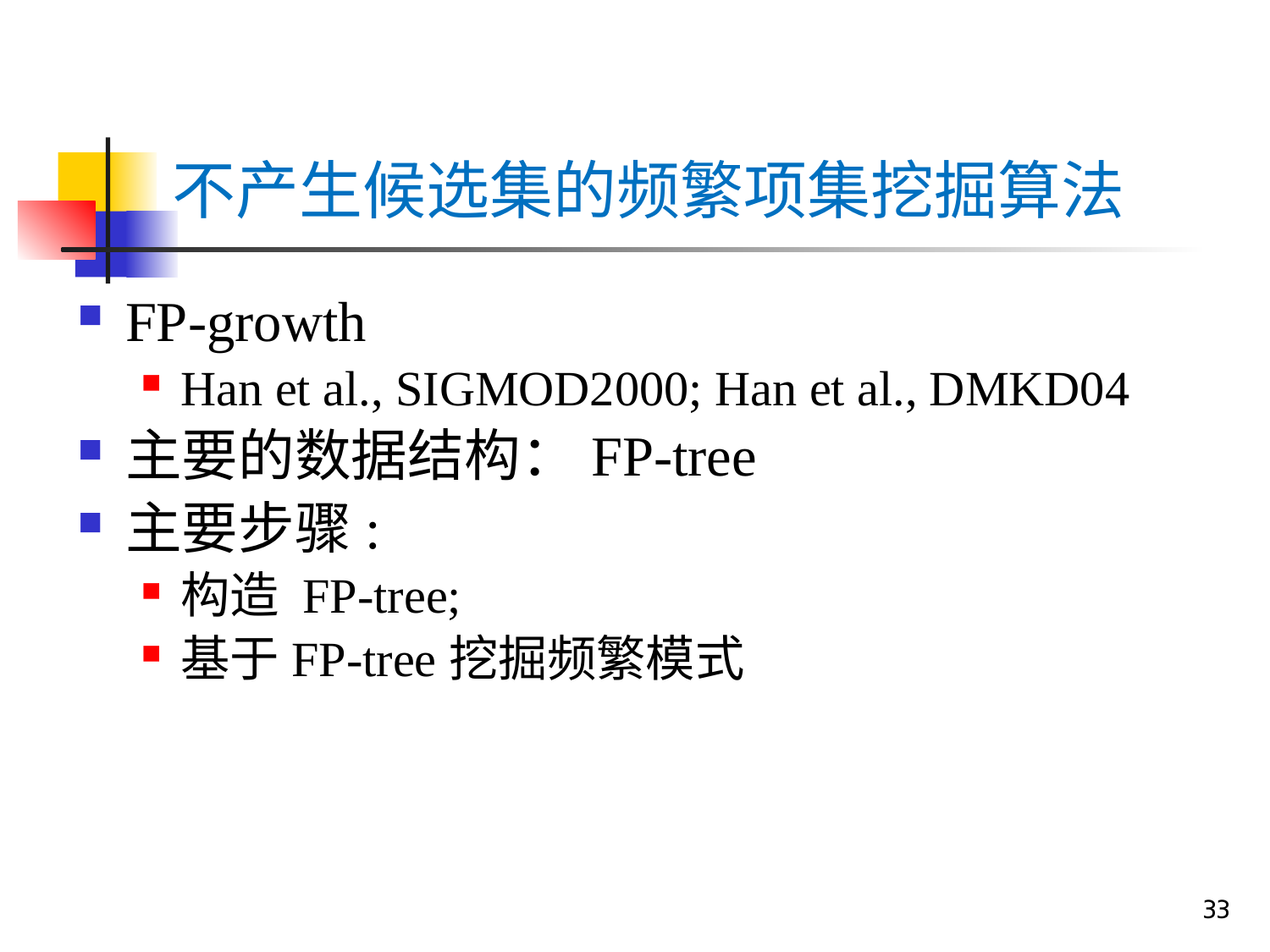

# 不产生候选集的频繁项集挖掘算法
FP-growth
Han et al., SIGMOD2000; Han et al., DMKD04
主要的数据结构：FP-tree
主要步骤:
构造 FP-tree;
基于FP-tree挖掘频繁模式
33